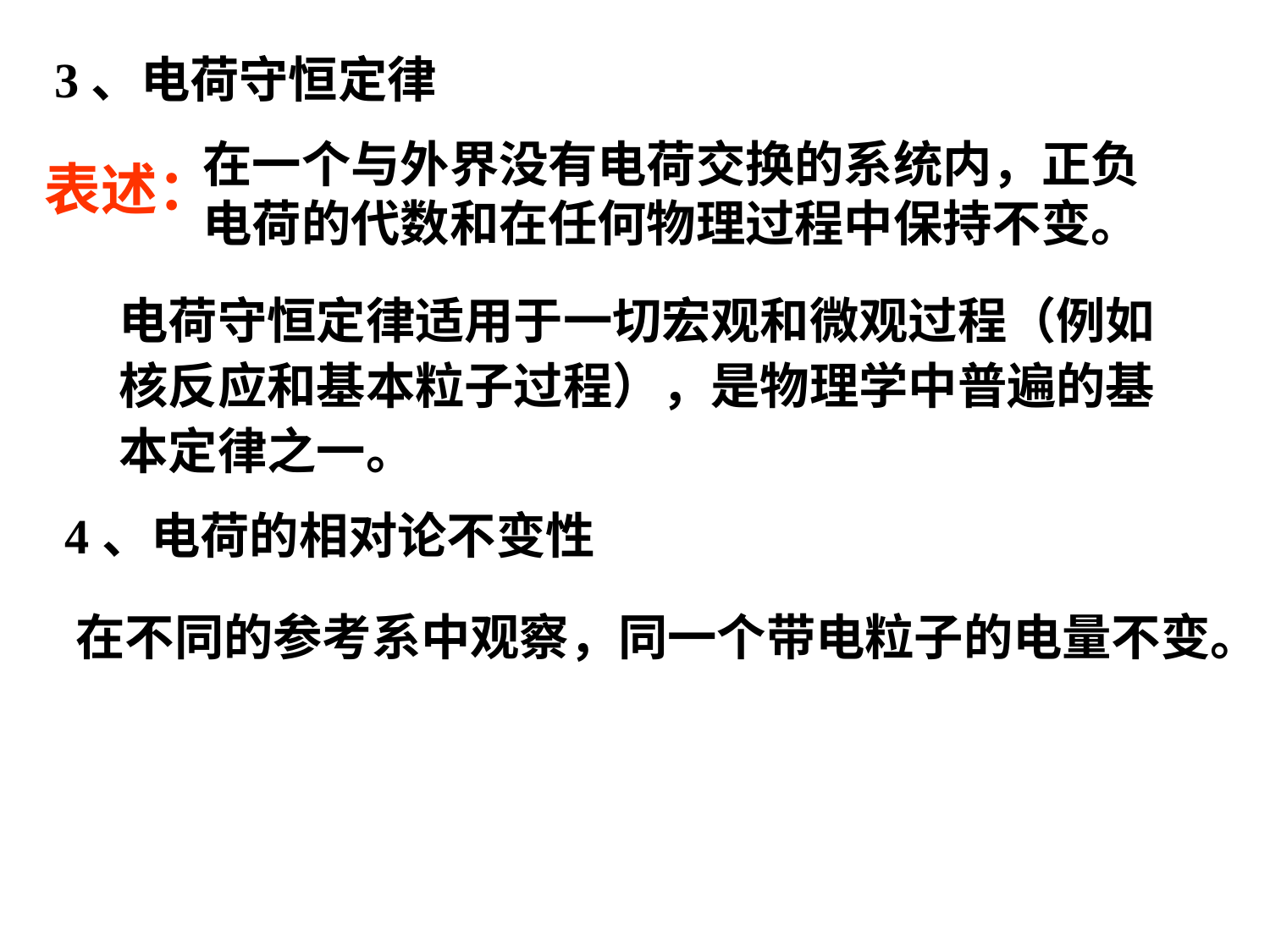

3、电荷守恒定律
在一个与外界没有电荷交换的系统内，正负电荷的代数和在任何物理过程中保持不变。
表述：
电荷守恒定律适用于一切宏观和微观过程（例如核反应和基本粒子过程），是物理学中普遍的基本定律之一。
4、电荷的相对论不变性
在不同的参考系中观察，同一个带电粒子的电量不变。
8